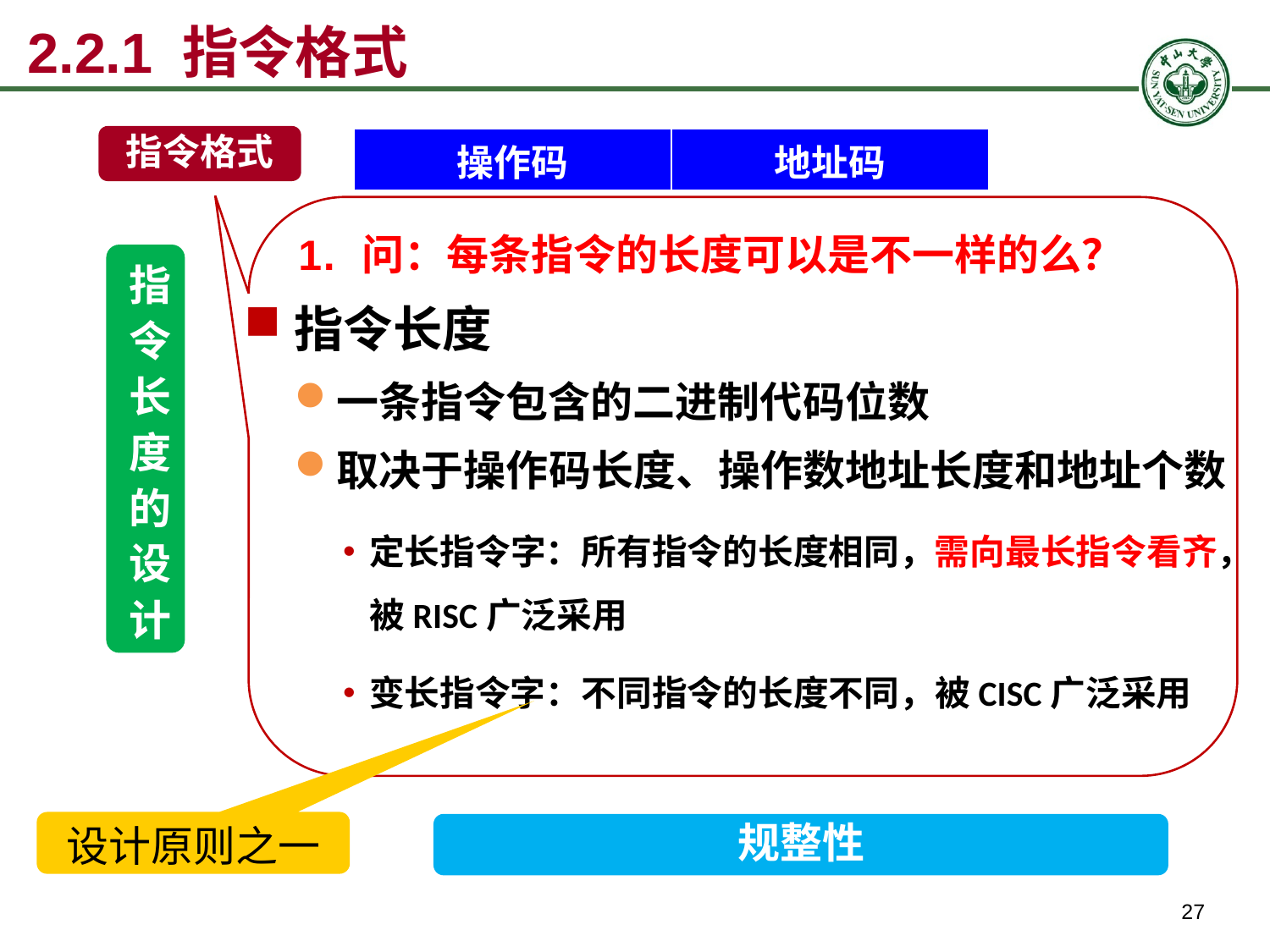

# 2.2.1 指令格式
指令格式
| 操作码 | 地址码 |
| --- | --- |

问：每条指令的长度可以是不一样的么？
指令长度的设计
指令长度
一条指令包含的二进制代码位数
取决于操作码长度、操作数地址长度和地址个数
定长指令字：所有指令的长度相同，需向最长指令看齐，被RISC广泛采用
变长指令字：不同指令的长度不同，被CISC广泛采用

设计原则之一
规整性